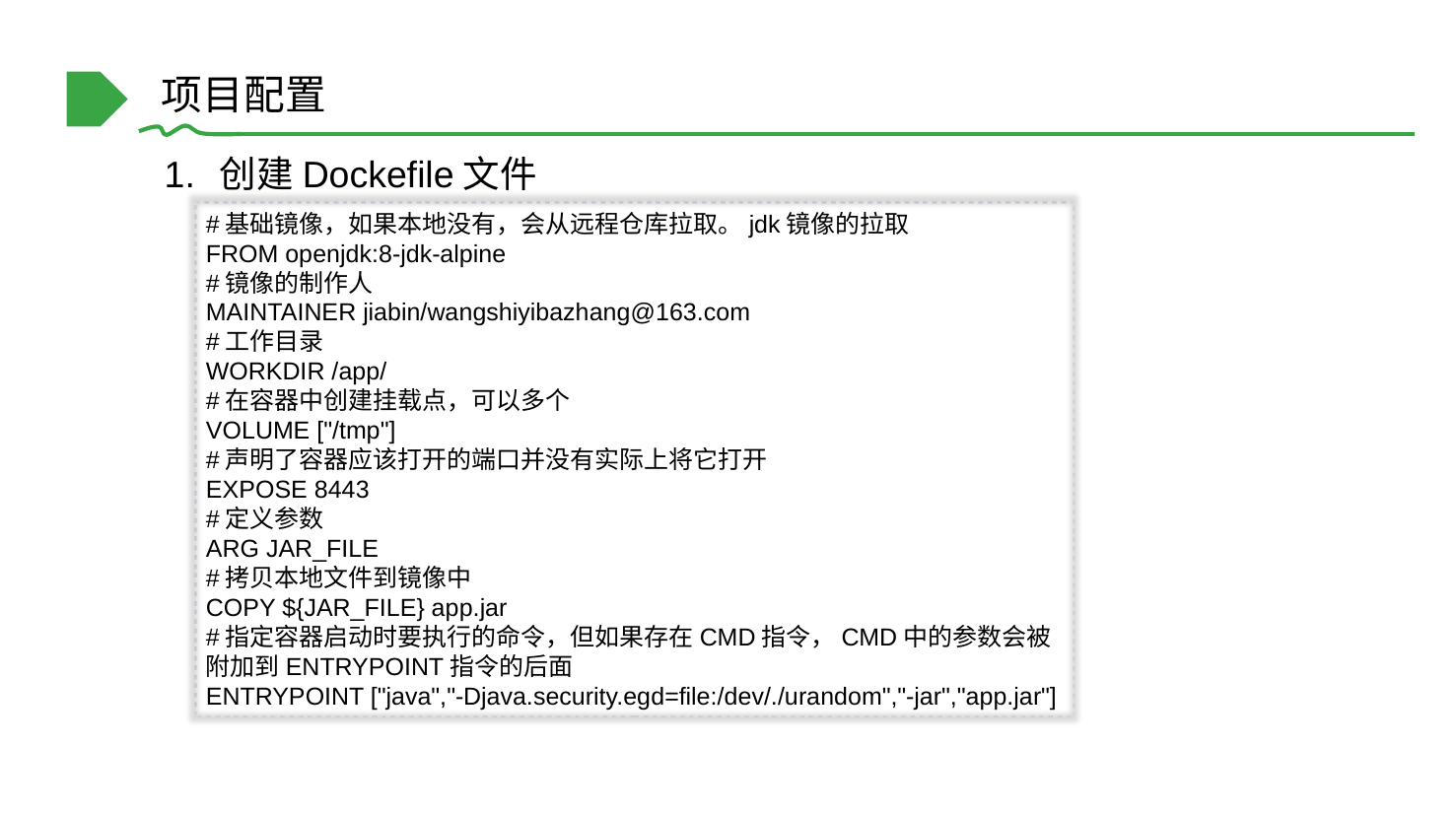

项目配置

创建Dockefile文件

#基础镜像，如果本地没有，会从远程仓库拉取。jdk镜像的拉取
FROM openjdk:8-jdk-alpine
#镜像的制作人
MAINTAINER jiabin/wangshiyibazhang@163.com
#工作目录
WORKDIR /app/
#在容器中创建挂载点，可以多个
VOLUME ["/tmp"]
#声明了容器应该打开的端口并没有实际上将它打开
EXPOSE 8443
#定义参数
ARG JAR_FILE
#拷贝本地文件到镜像中
COPY ${JAR_FILE} app.jar
#指定容器启动时要执行的命令，但如果存在CMD指令，CMD中的参数会被附加到ENTRYPOINT指令的后面
ENTRYPOINT ["java","-Djava.security.egd=file:/dev/./urandom","-jar","app.jar"]